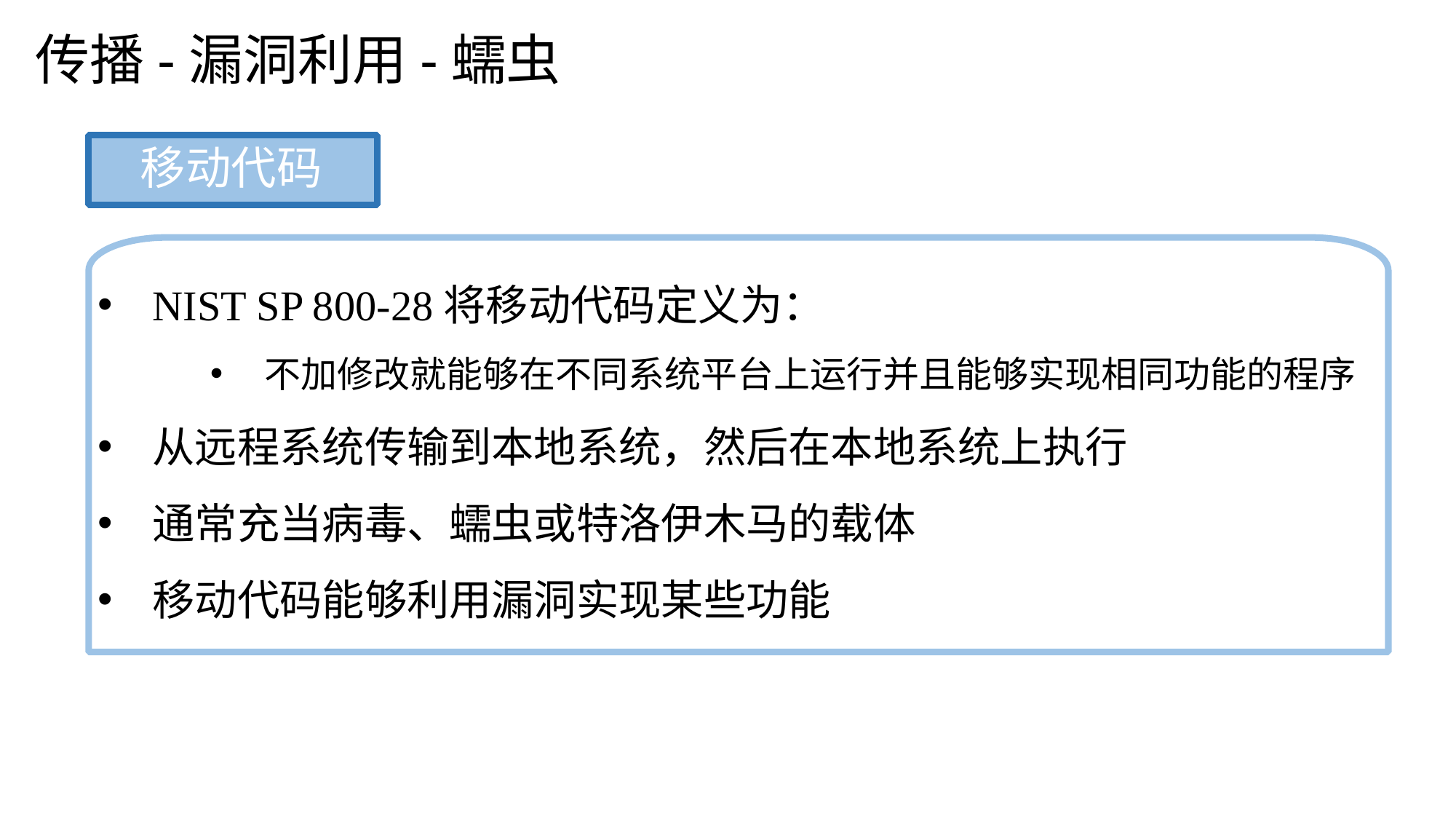

传播-漏洞利用-蠕虫

移动代码
NIST SP 800-28将移动代码定义为：
不加修改就能够在不同系统平台上运行并且能够实现相同功能的程序
从远程系统传输到本地系统，然后在本地系统上执行
通常充当病毒、蠕虫或特洛伊木马的载体
移动代码能够利用漏洞实现某些功能